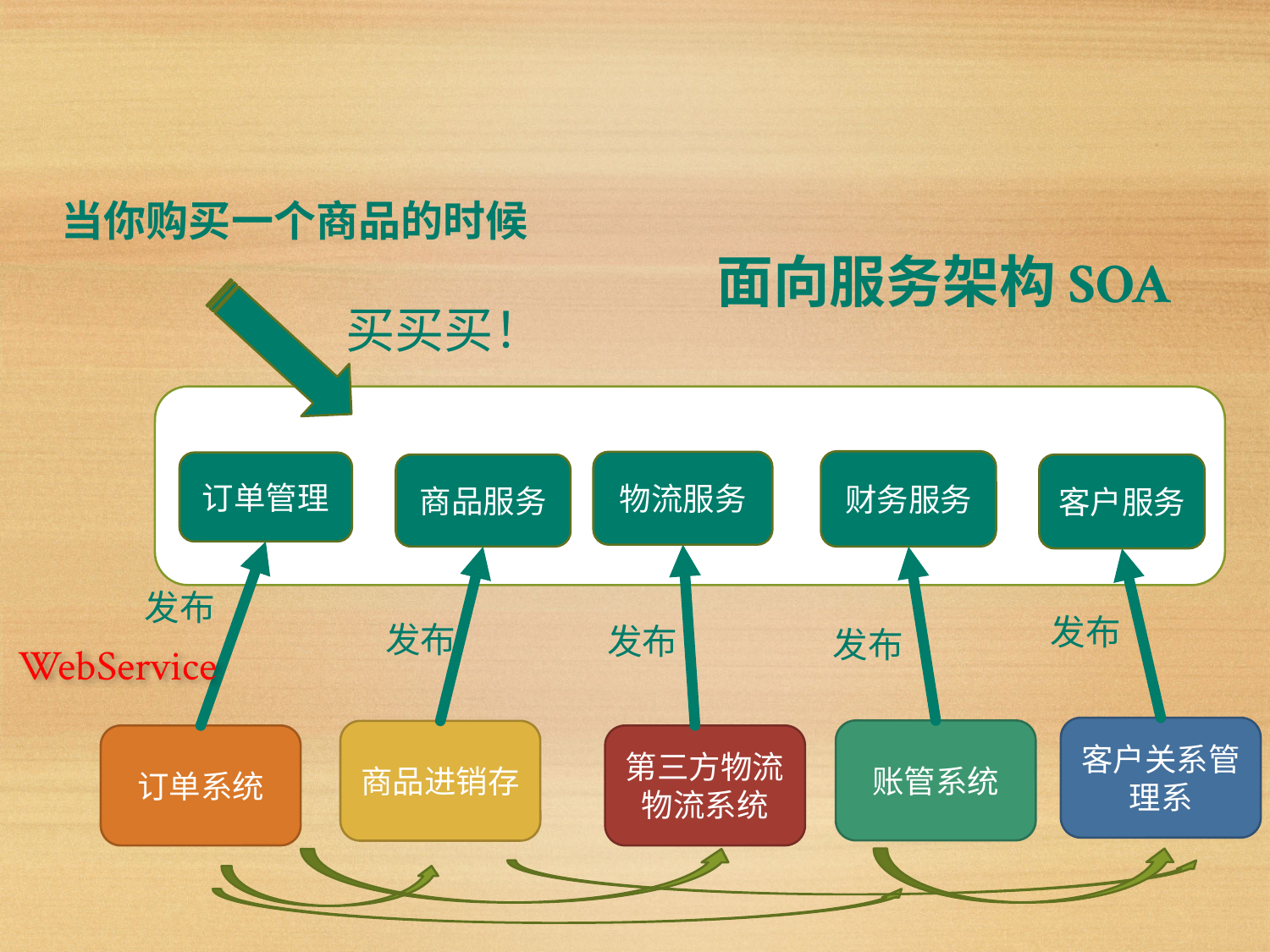

当你购买一个商品的时候
面向服务架构SOA
买买买！

财务服务
物流服务
订单管理
商品服务
客户服务
发布
发布
发布
发布
发布
WebService
客户关系管理系
账管系统
商品进销存
订单系统
第三方物流物流系统